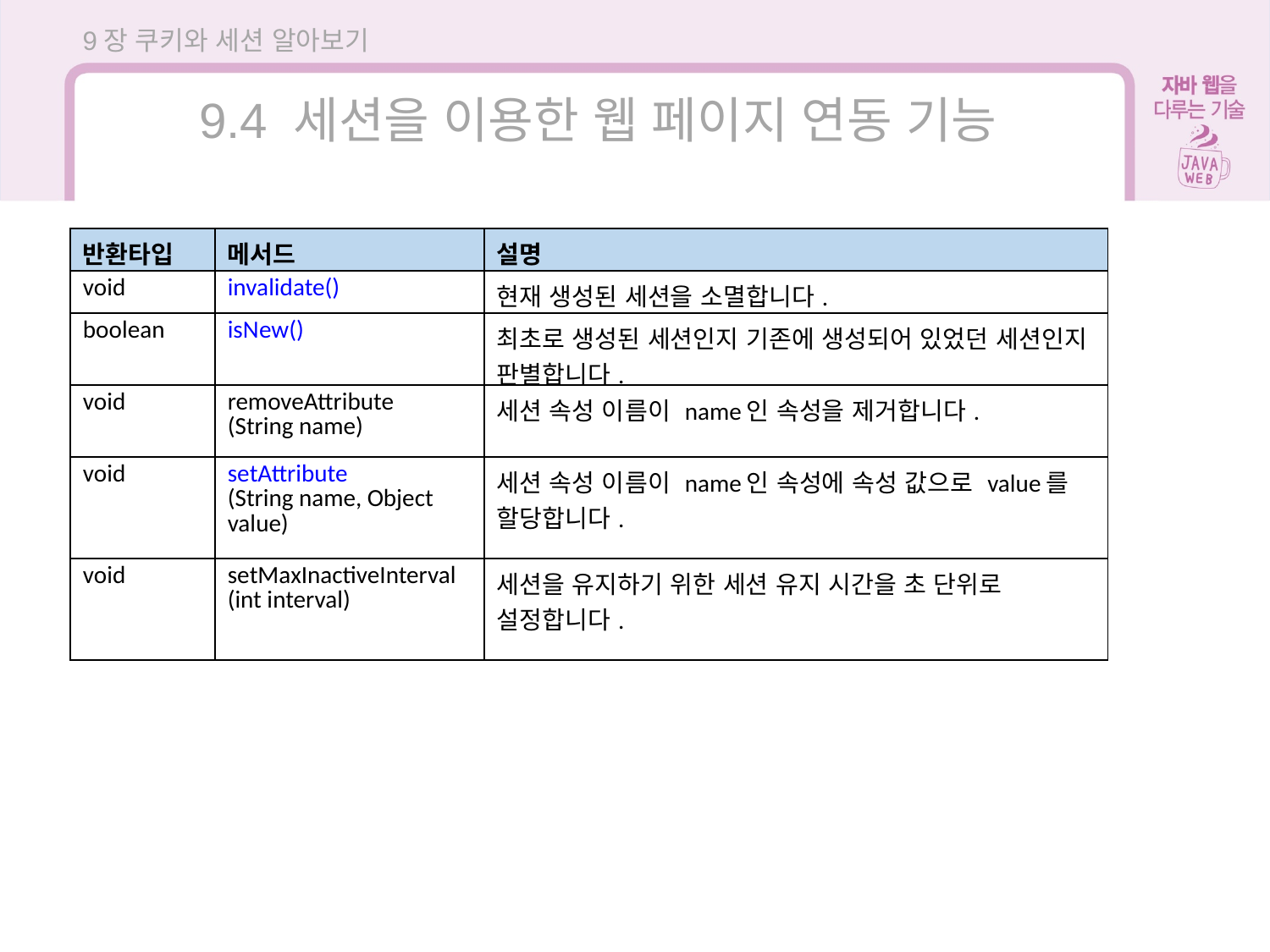

9장 쿠키와 세션 알아보기
9.4 세션을 이용한 웹 페이지 연동 기능
| 반환타입 | 메서드 | 설명 |
| --- | --- | --- |
| void | invalidate() | 현재 생성된 세션을 소멸합니다. |
| boolean | isNew() | 최초로 생성된 세션인지 기존에 생성되어 있었던 세션인지 판별합니다. |
| void | removeAttribute (String name) | 세션 속성 이름이 name인 속성을 제거합니다. |
| void | setAttribute (String name, Object value) | 세션 속성 이름이 name인 속성에 속성 값으로 value를 할당합니다. |
| void | setMaxInactiveInterval (int interval) | 세션을 유지하기 위한 세션 유지 시간을 초 단위로 설정합니다. |